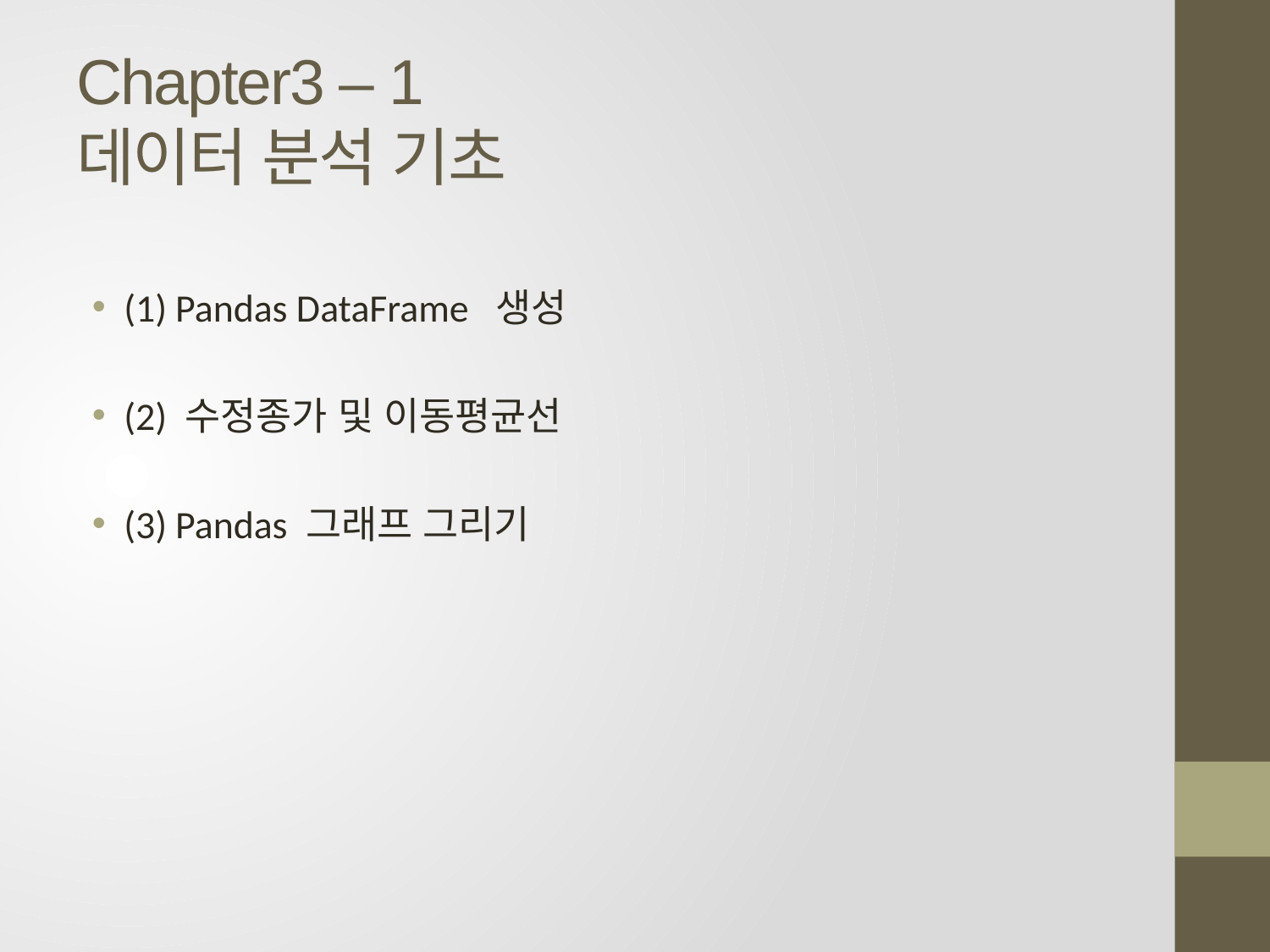

# Chapter3 – 1 데이터 분석 기초

(1) Pandas DataFrame  생성

(2) 수정종가 및 이동평균선

(3) Pandas 그래프 그리기